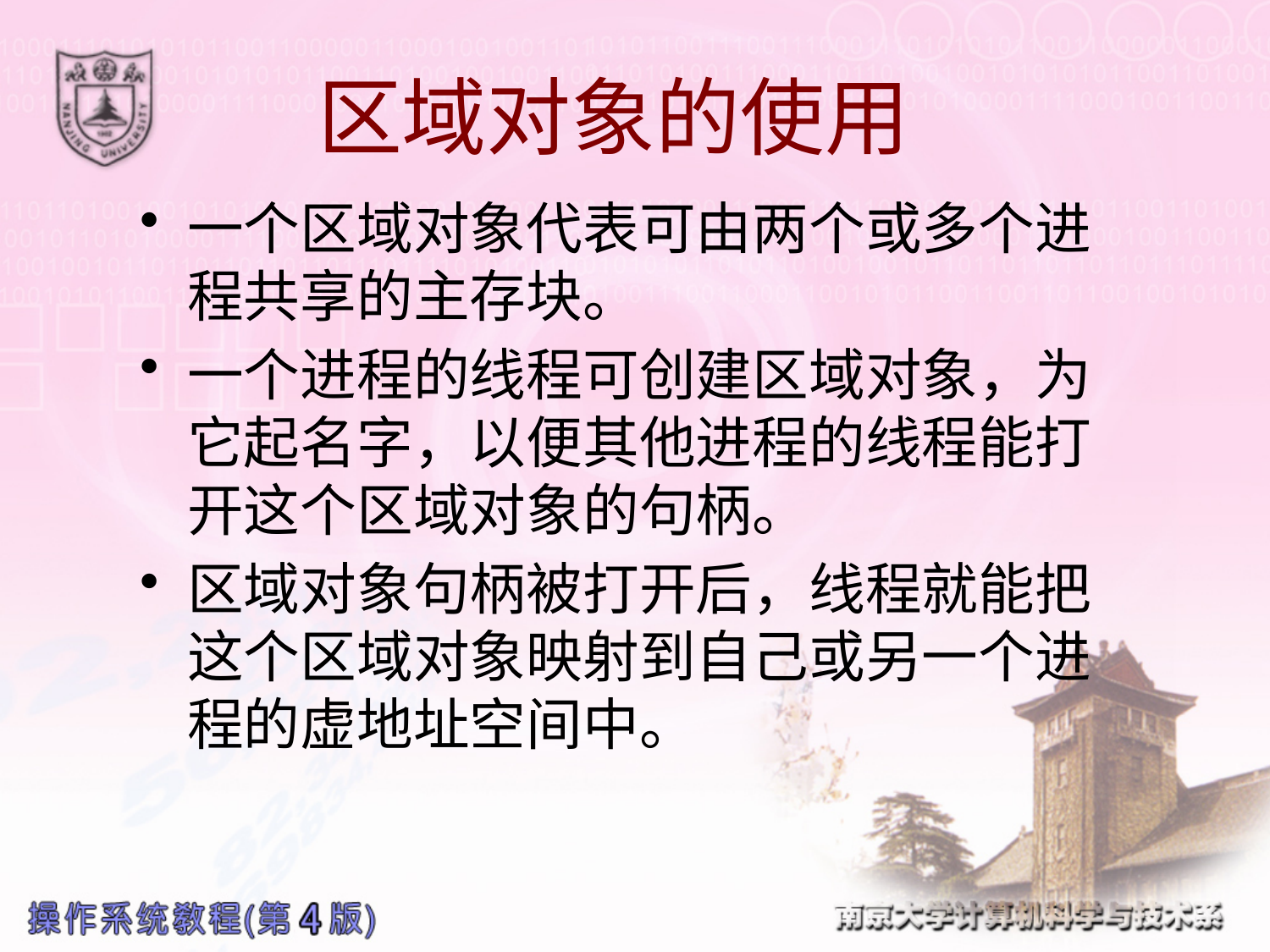

# 区域对象的使用
一个区域对象代表可由两个或多个进程共享的主存块。
一个进程的线程可创建区域对象，为它起名字，以便其他进程的线程能打开这个区域对象的句柄。
区域对象句柄被打开后，线程就能把这个区域对象映射到自己或另一个进程的虚地址空间中。